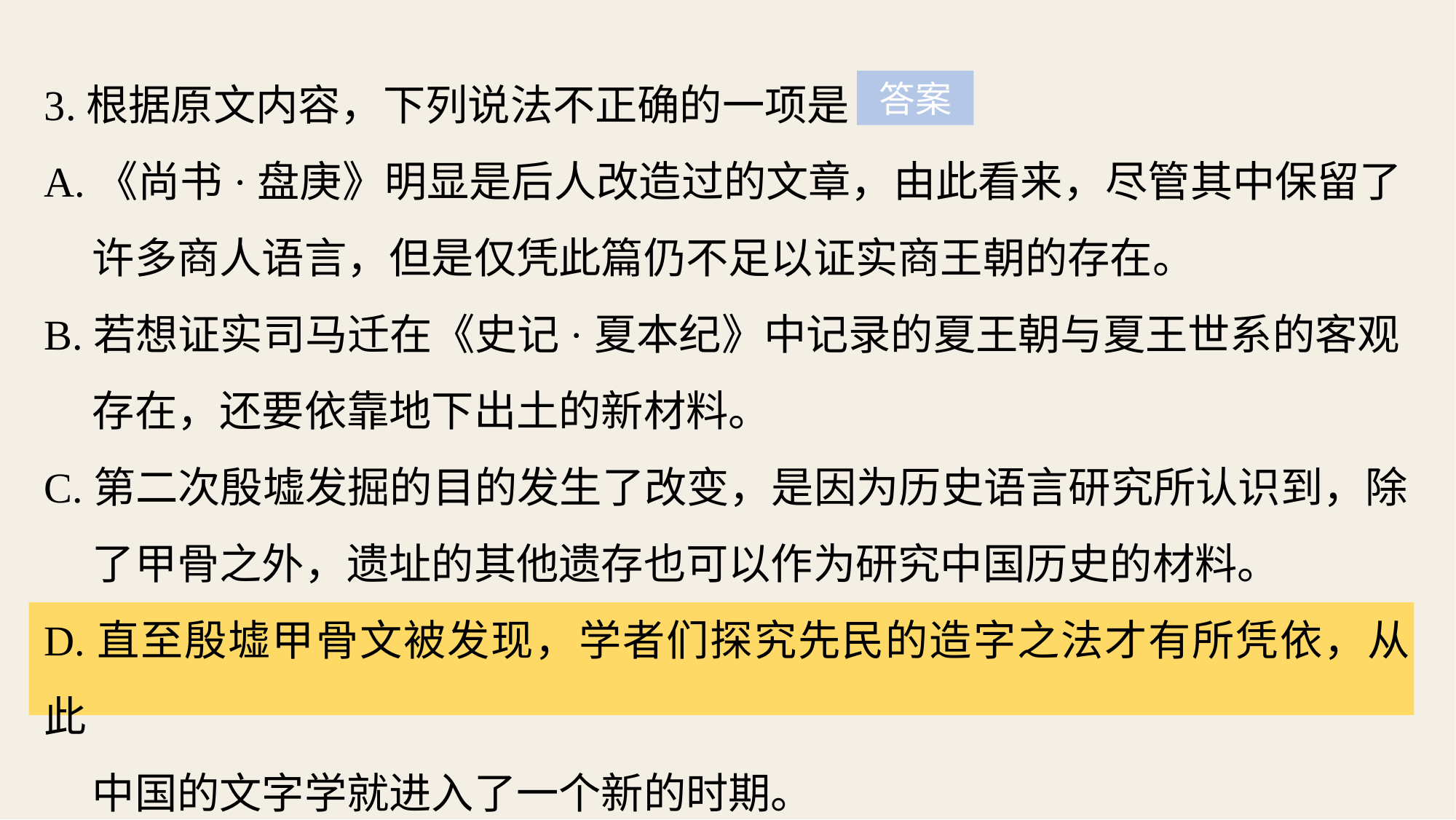

3.根据原文内容，下列说法不正确的一项是
A.《尚书·盘庚》明显是后人改造过的文章，由此看来，尽管其中保留了
    许多商人语言，但是仅凭此篇仍不足以证实商王朝的存在。
B.若想证实司马迁在《史记·夏本纪》中记录的夏王朝与夏王世系的客观
    存在，还要依靠地下出土的新材料。
C.第二次殷墟发掘的目的发生了改变，是因为历史语言研究所认识到，除
    了甲骨之外，遗址的其他遗存也可以作为研究中国历史的材料。
D.直至殷墟甲骨文被发现，学者们探究先民的造字之法才有所凭依，从此
    中国的文字学就进入了一个新的时期。
答案